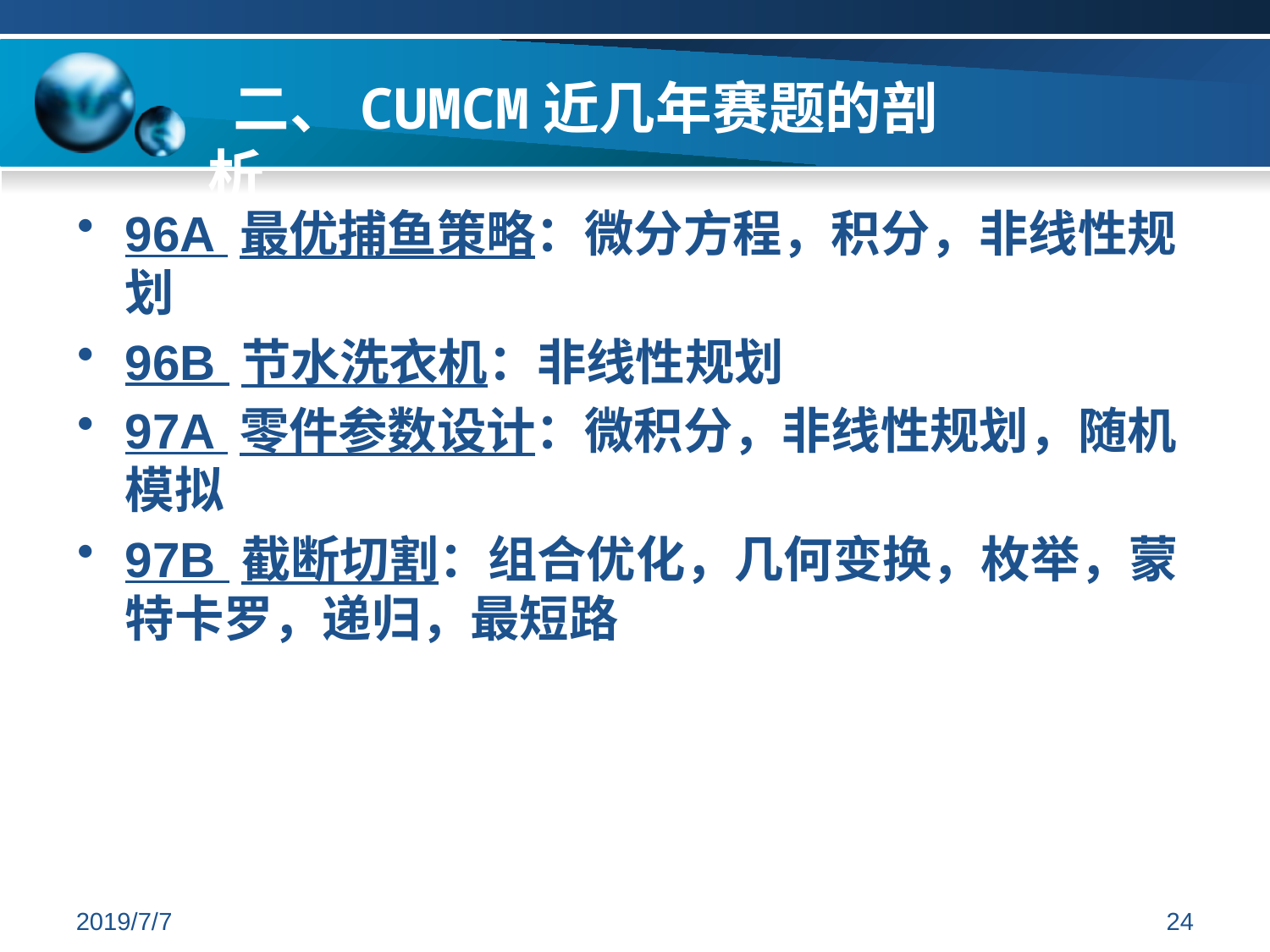

二、CUMCM近几年赛题的剖析
96A 最优捕鱼策略：微分方程，积分，非线性规划
96B 节水洗衣机：非线性规划
97A 零件参数设计：微积分，非线性规划，随机模拟
97B 截断切割：组合优化，几何变换，枚举，蒙特卡罗，递归，最短路
2019/7/7
24